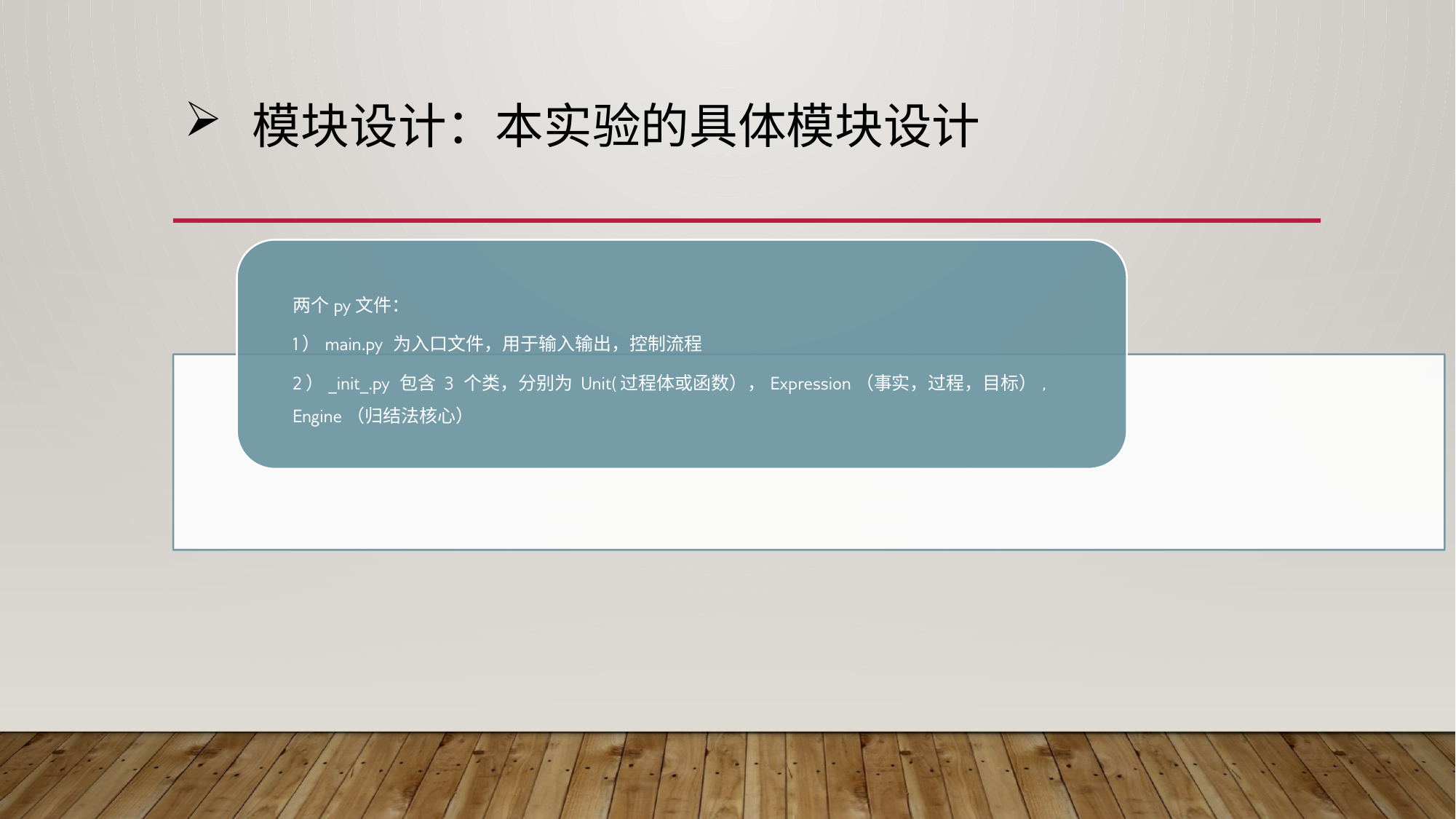

# 模块设计：本实验的具体模块设计
两个py文件：
1）main.py 为入口文件，用于输入输出，控制流程
2）_init_.py 包含 3 个类，分别为 Unit(过程体或函数），Expression（事实，过程，目标）, Engine（归结法核心）